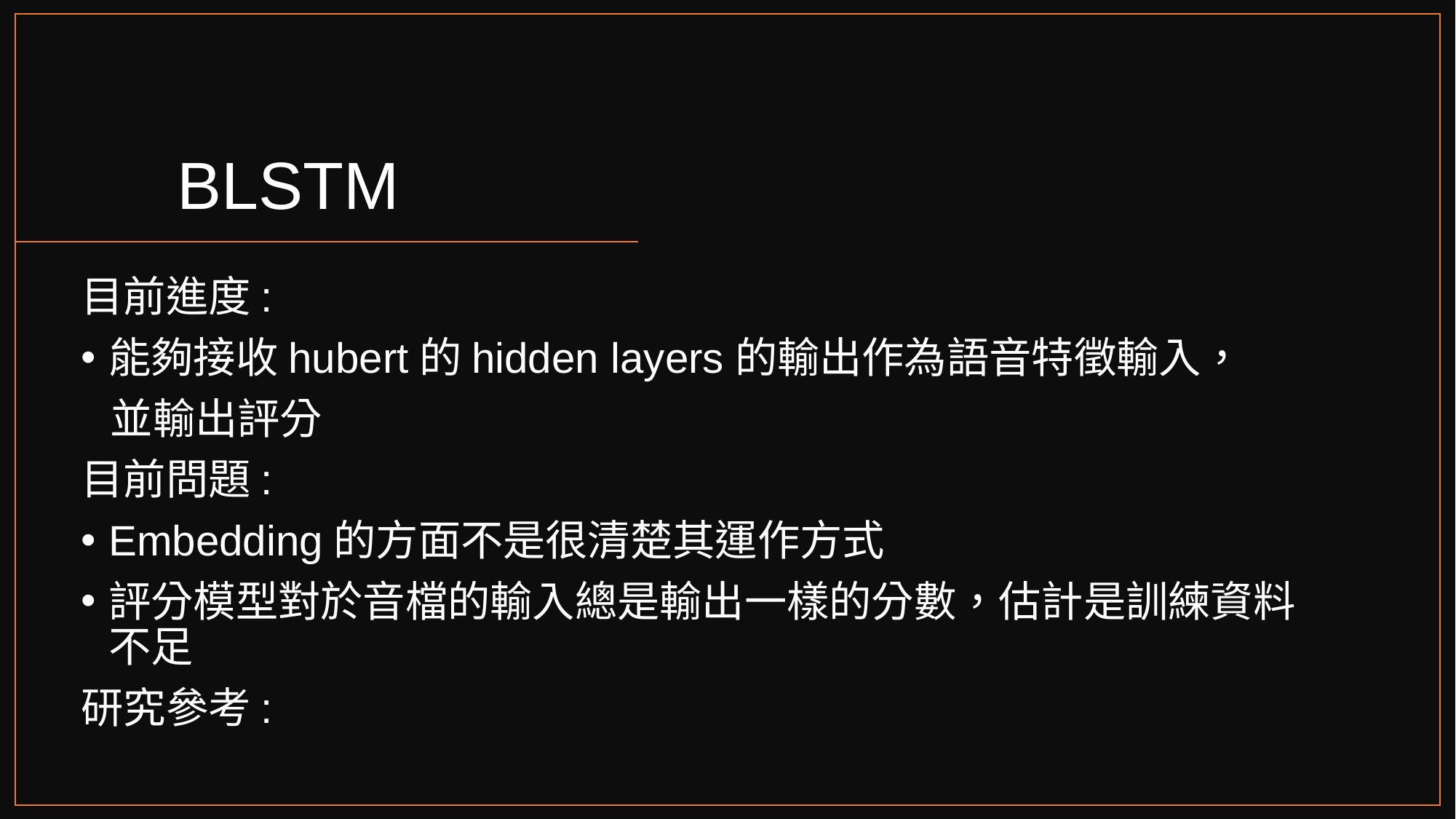

# BLSTM
目前進度:
能夠接收hubert的hidden layers的輸出作為語音特徵輸入，
  並輸出評分
目前問題:
Embedding的方面不是很清楚其運作方式
評分模型對於音檔的輸入總是輸出一樣的分數，估計是訓練資料不足
研究參考: